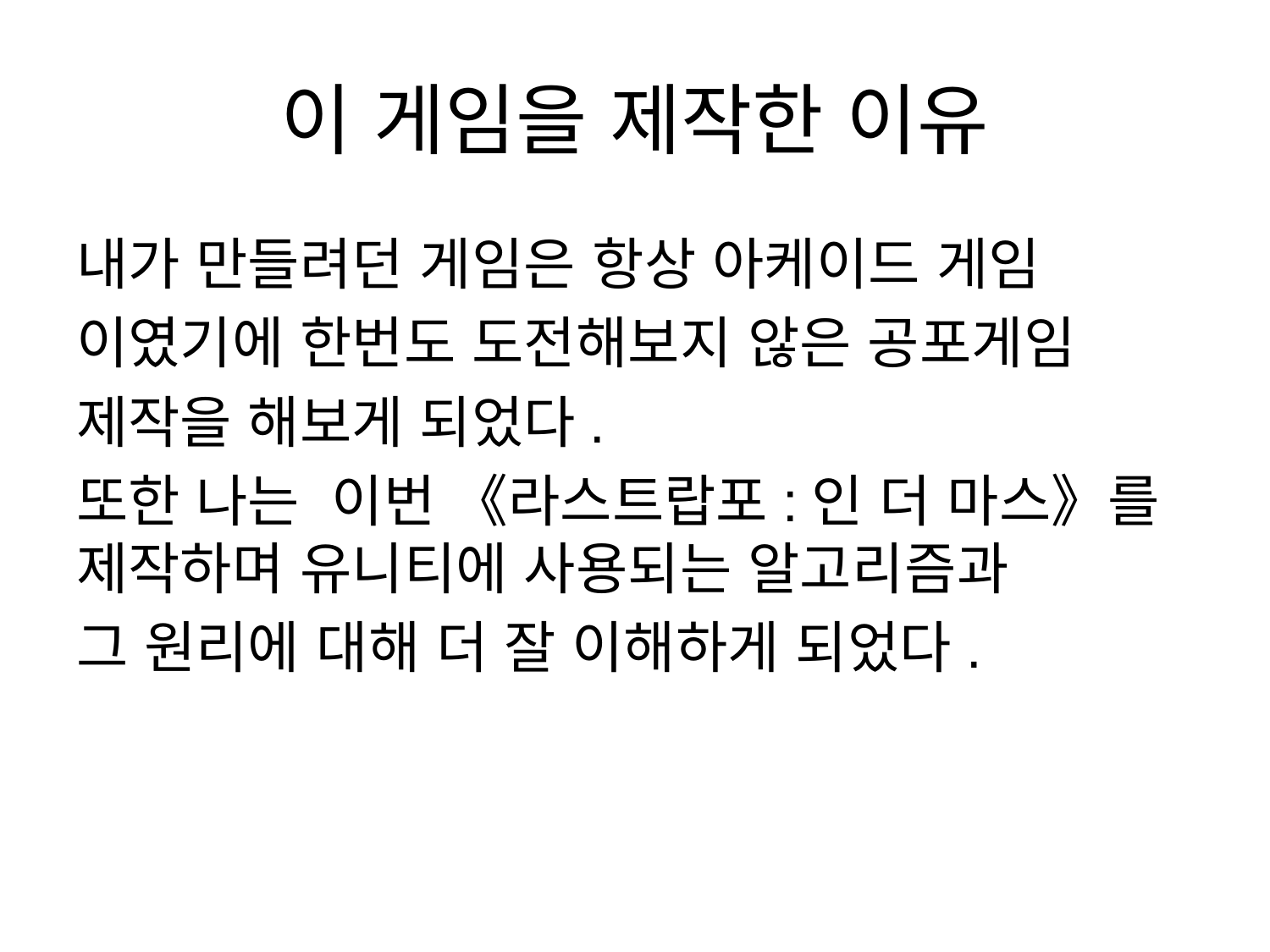

# 이 게임을 제작한 이유
내가 만들려던 게임은 항상 아케이드 게임
이였기에 한번도 도전해보지 않은 공포게임
제작을 해보게 되었다.
또한 나는  이번 《라스트랍포:인 더 마스》를 제작하며 유니티에 사용되는 알고리즘과
그 원리에 대해 더 잘 이해하게 되었다.